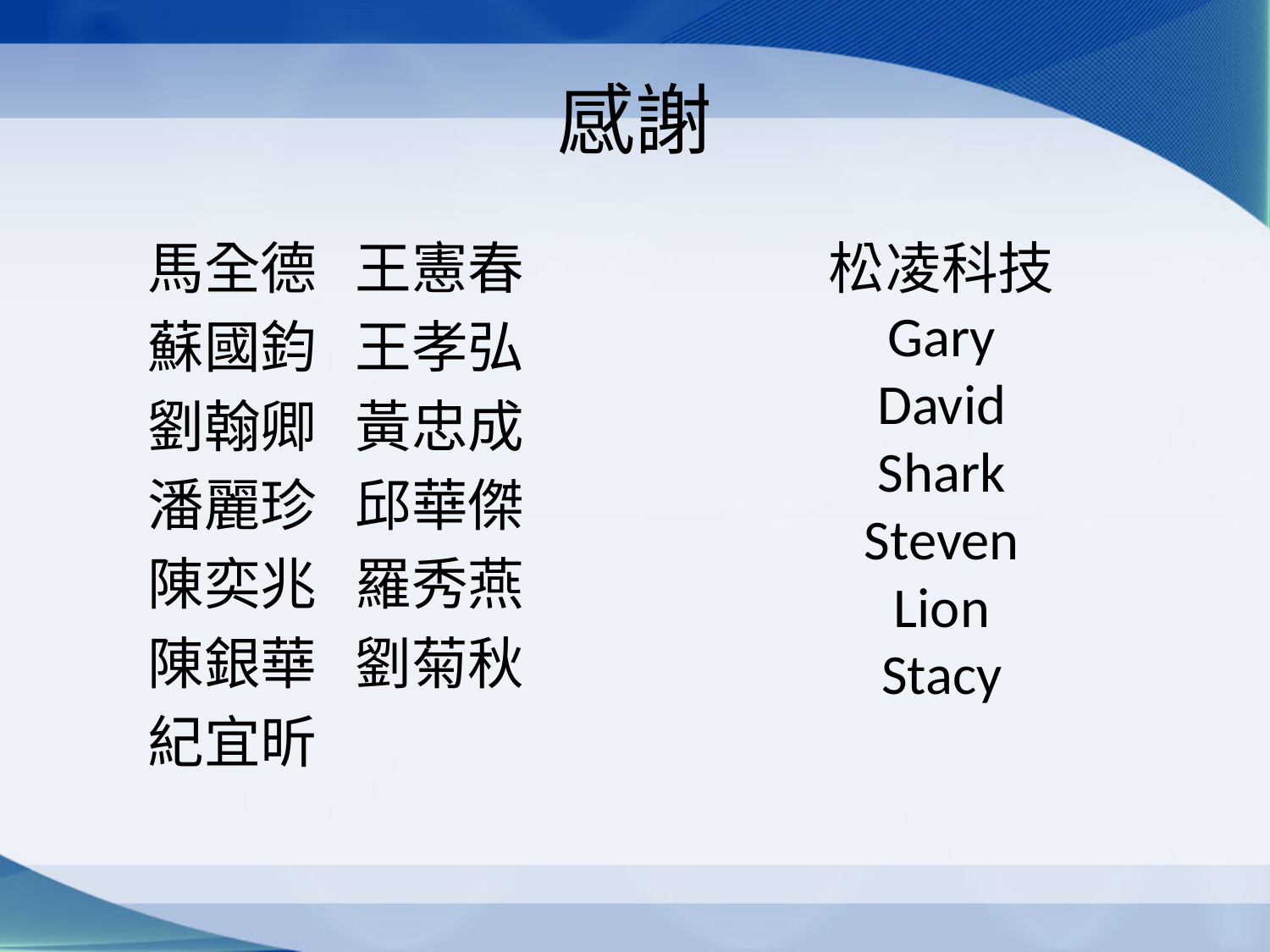

# 感謝
馬全德   王憲春
蘇國鈞   王孝弘
劉翰卿   黃忠成
潘麗珍   邱華傑
陳奕兆   羅秀燕
陳銀華   劉菊秋
紀宜昕
松凌科技
Gary
David
Shark
Steven
Lion
Stacy